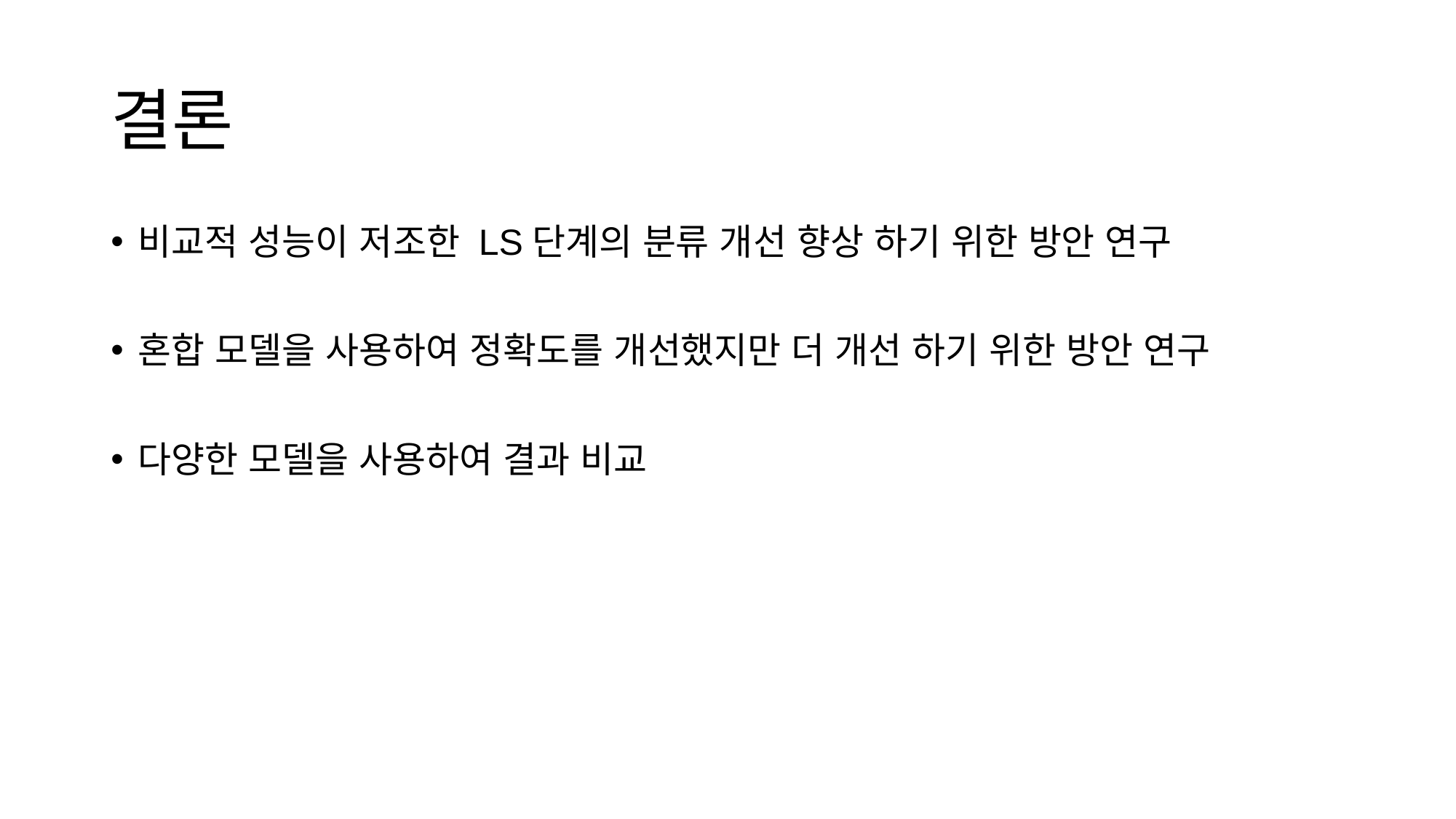

# 결론
비교적 성능이 저조한 LS단계의 분류 개선 향상 하기 위한 방안 연구

혼합 모델을 사용하여 정확도를 개선했지만 더 개선 하기 위한 방안 연구

다양한 모델을 사용하여 결과 비교